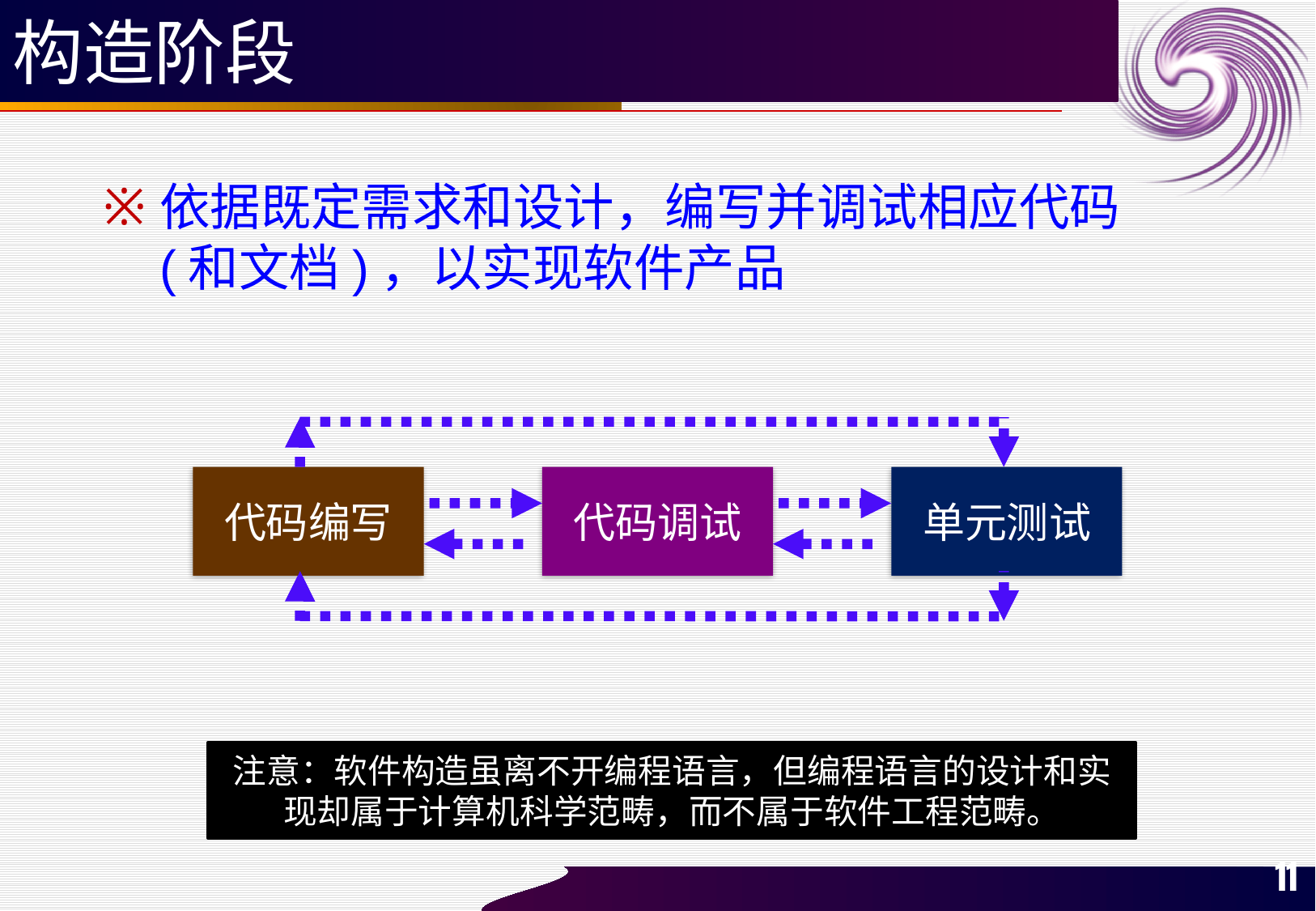

# 构造阶段
依据既定需求和设计，编写并调试相应代码 (和文档)，以实现软件产品
代码编写
代码调试
单元测试
注意：软件构造虽离不开编程语言，但编程语言的设计和实现却属于计算机科学范畴，而不属于软件工程范畴。
11